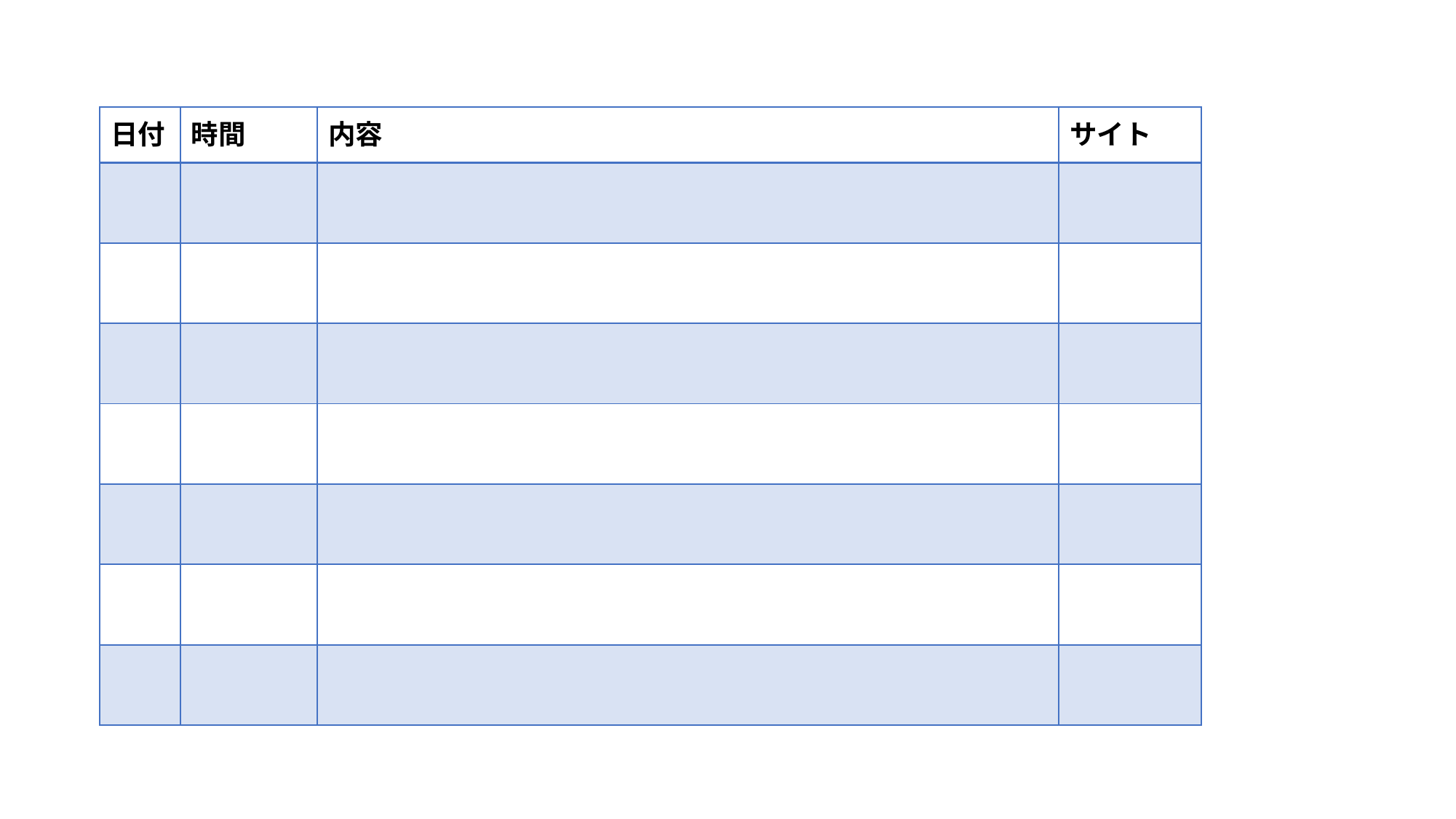

| 日付 | 時間 | 内容 | サイト |
| --- | --- | --- | --- |
|  |  |  |  |
|  |  |  |  |
|  |  |  |  |
|  |  |  |  |
|  |  |  |  |
|  |  |  |  |
|  |  |  |  |
ンゴ